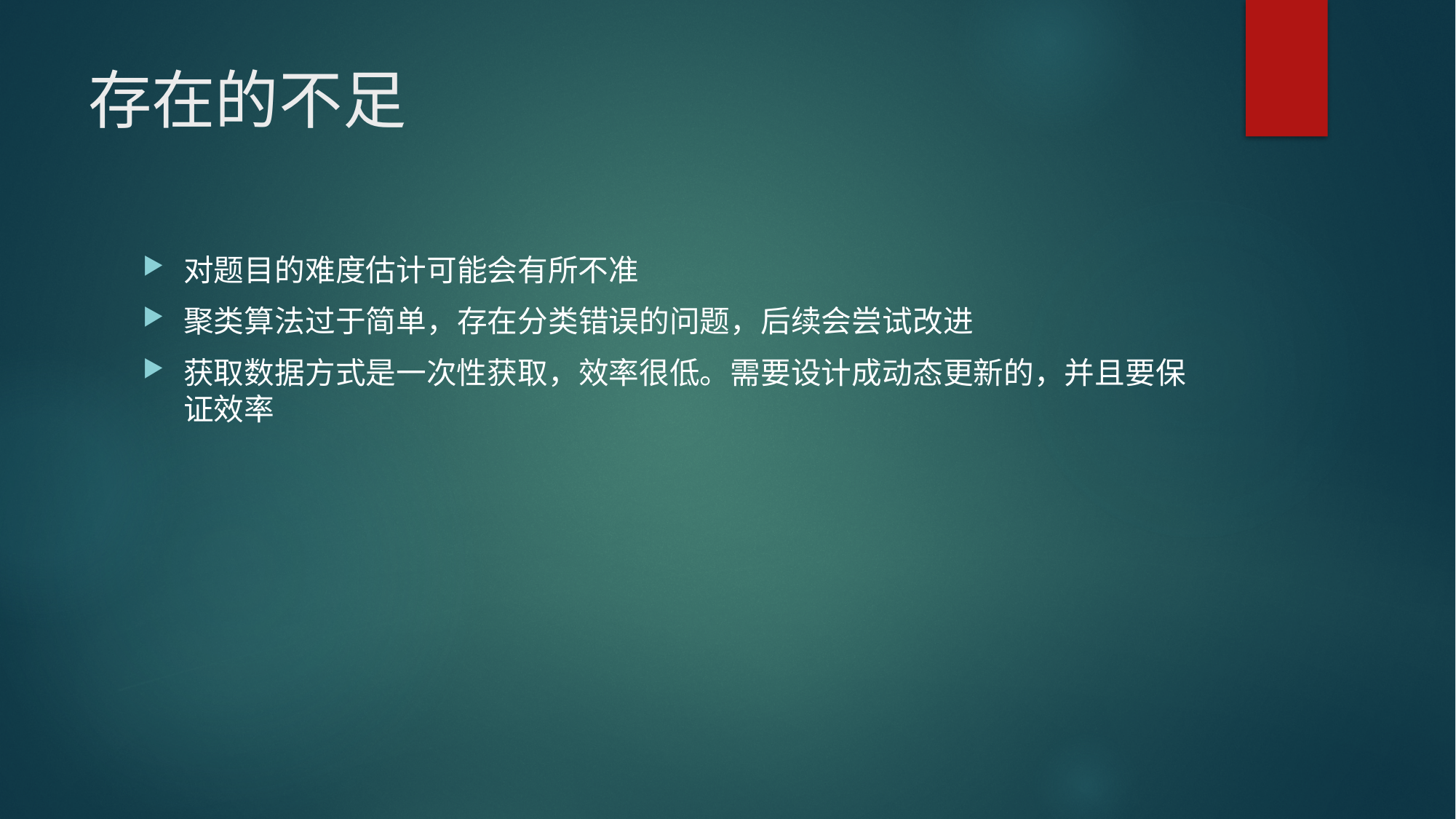

# 存在的不足
对题目的难度估计可能会有所不准
聚类算法过于简单，存在分类错误的问题，后续会尝试改进
获取数据方式是一次性获取，效率很低。需要设计成动态更新的，并且要保证效率